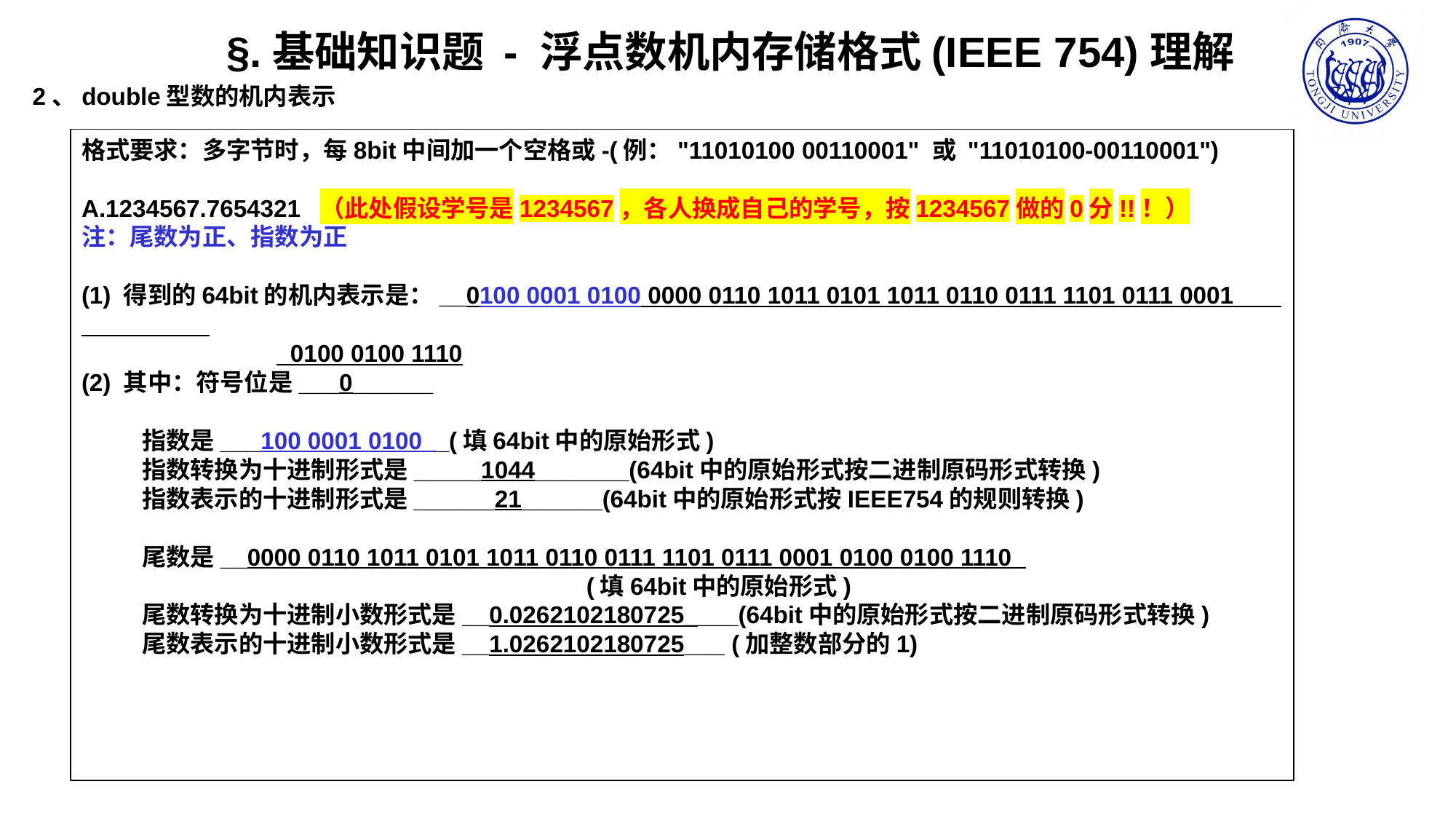

§.基础知识题 - 浮点数机内存储格式(IEEE 754)理解
2、double型数的机内表示
格式要求：多字节时，每8bit中间加一个空格或-(例："11010100 00110001" 或 "11010100-00110001")

A.1234567.7654321  （此处假设学号是1234567，各人换成自己的学号，按1234567做的0分!!！）
注：尾数为正、指数为正

(1) 得到的64bit的机内表示是：__0100 0001 0100 0000 0110 1011 0101 1011 0110 0111 1101 0111 0001
                               0100 0100 1110
(2) 其中：符号位是___0______

          指数是___100 0001 0100  _(填64bit中的原始形式)
          指数转换为十进制形式是_____1044_______(64bit中的原始形式按二进制原码形式转换)
          指数表示的十进制形式是______21______(64bit中的原始形式按IEEE754的规则转换)

          尾数是__0000 0110 1011 0101 1011 0110 0111 1101 0111 0001 0100 0100 1110
                                                                           (填64bit中的原始形式)
          尾数转换为十进制小数形式是__0.0262102180725____(64bit中的原始形式按二进制原码形式转换)
          尾数表示的十进制小数形式是__1.0262102180725___ (加整数部分的1)